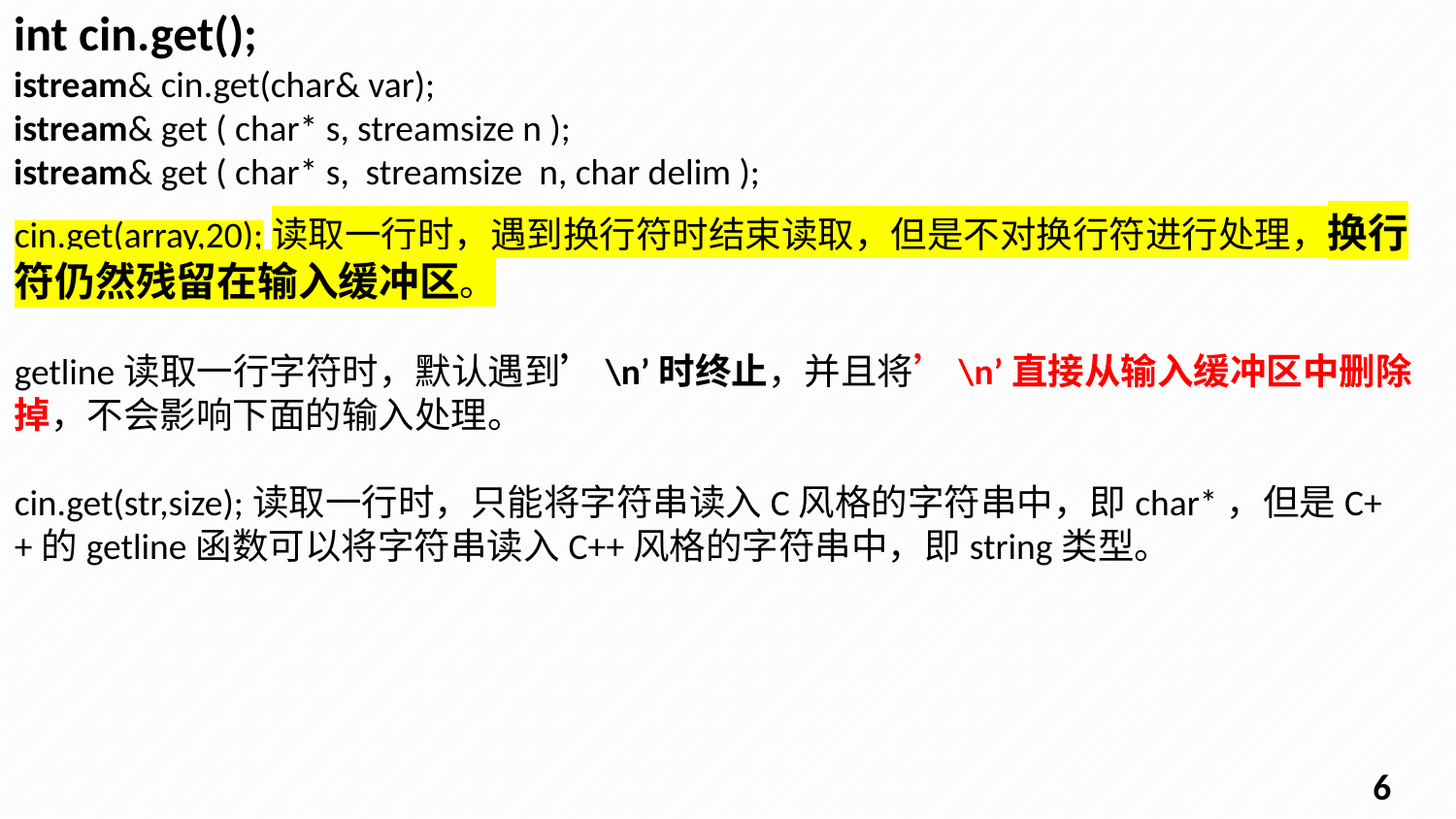

int cin.get();
istream& cin.get(char& var);
istream& get ( char* s, streamsize n );
istream& get ( char* s,  streamsize  n, char delim );
cin.get(array,20);读取一行时，遇到换行符时结束读取，但是不对换行符进行处理，换行符仍然残留在输入缓冲区。

getline读取一行字符时，默认遇到’\n’时终止，并且将’\n’直接从输入缓冲区中删除掉，不会影响下面的输入处理。

cin.get(str,size);读取一行时，只能将字符串读入C风格的字符串中，即char*，但是C++的getline函数可以将字符串读入C++风格的字符串中，即string类型。
6